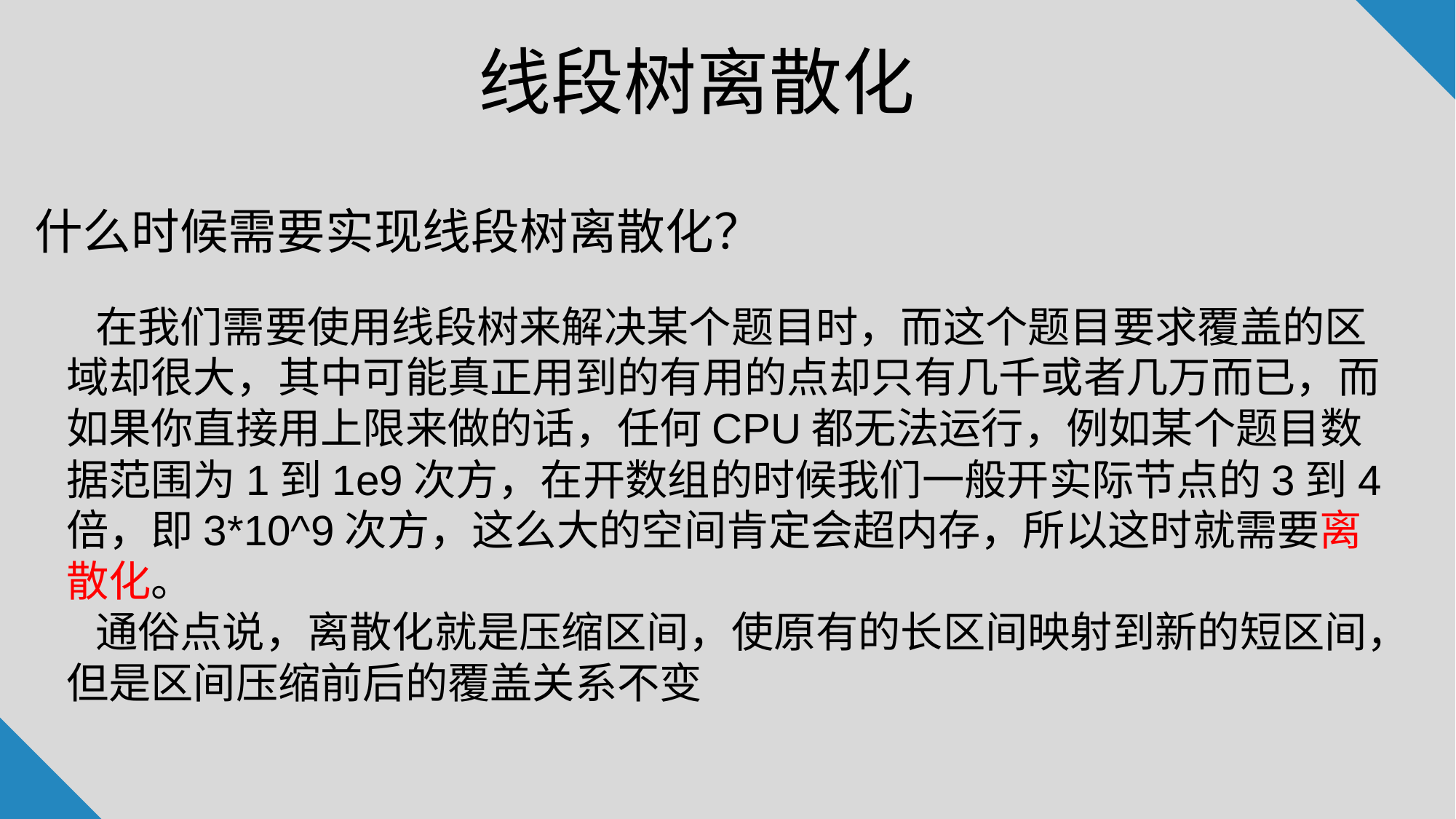

线段树离散化
什么时候需要实现线段树离散化？
  在我们需要使用线段树来解决某个题目时，而这个题目要求覆盖的区域却很大，其中可能真正用到的有用的点却只有几千或者几万而已，而如果你直接用上限来做的话，任何CPU都无法运行，例如某个题目数据范围为1到1e9次方，在开数组的时候我们一般开实际节点的3到4倍，即3*10^9次方，这么大的空间肯定会超内存，所以这时就需要离散化。
  通俗点说，离散化就是压缩区间，使原有的长区间映射到新的短区间，但是区间压缩前后的覆盖关系不变